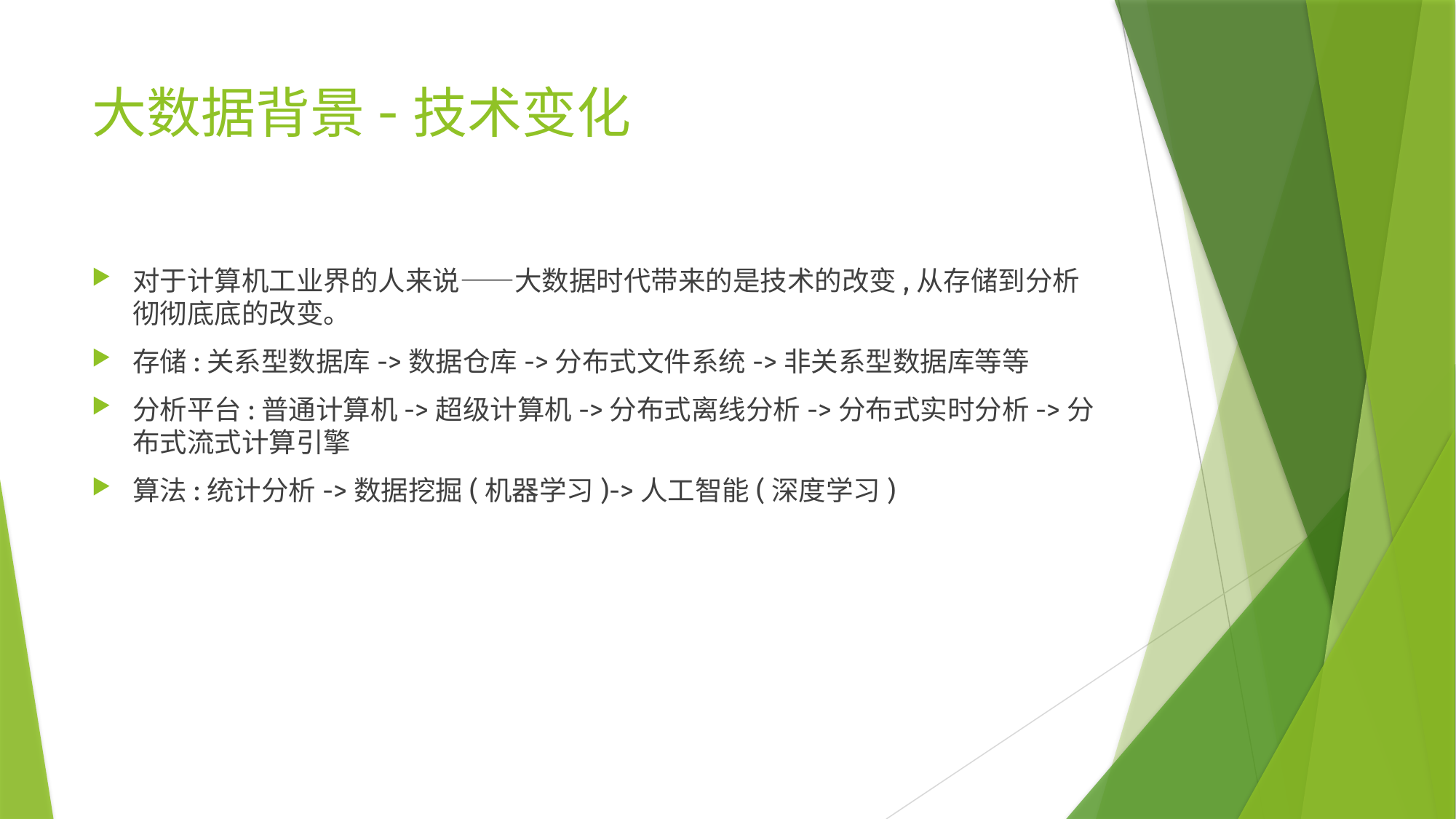

# 大数据背景-技术变化
对于计算机工业界的人来说——大数据时代带来的是技术的改变,从存储到分析彻彻底底的改变。
存储:关系型数据库->数据仓库->分布式文件系统->非关系型数据库等等
分析平台:普通计算机->超级计算机->分布式离线分析->分布式实时分析->分布式流式计算引擎
算法:统计分析->数据挖掘(机器学习)->人工智能(深度学习)